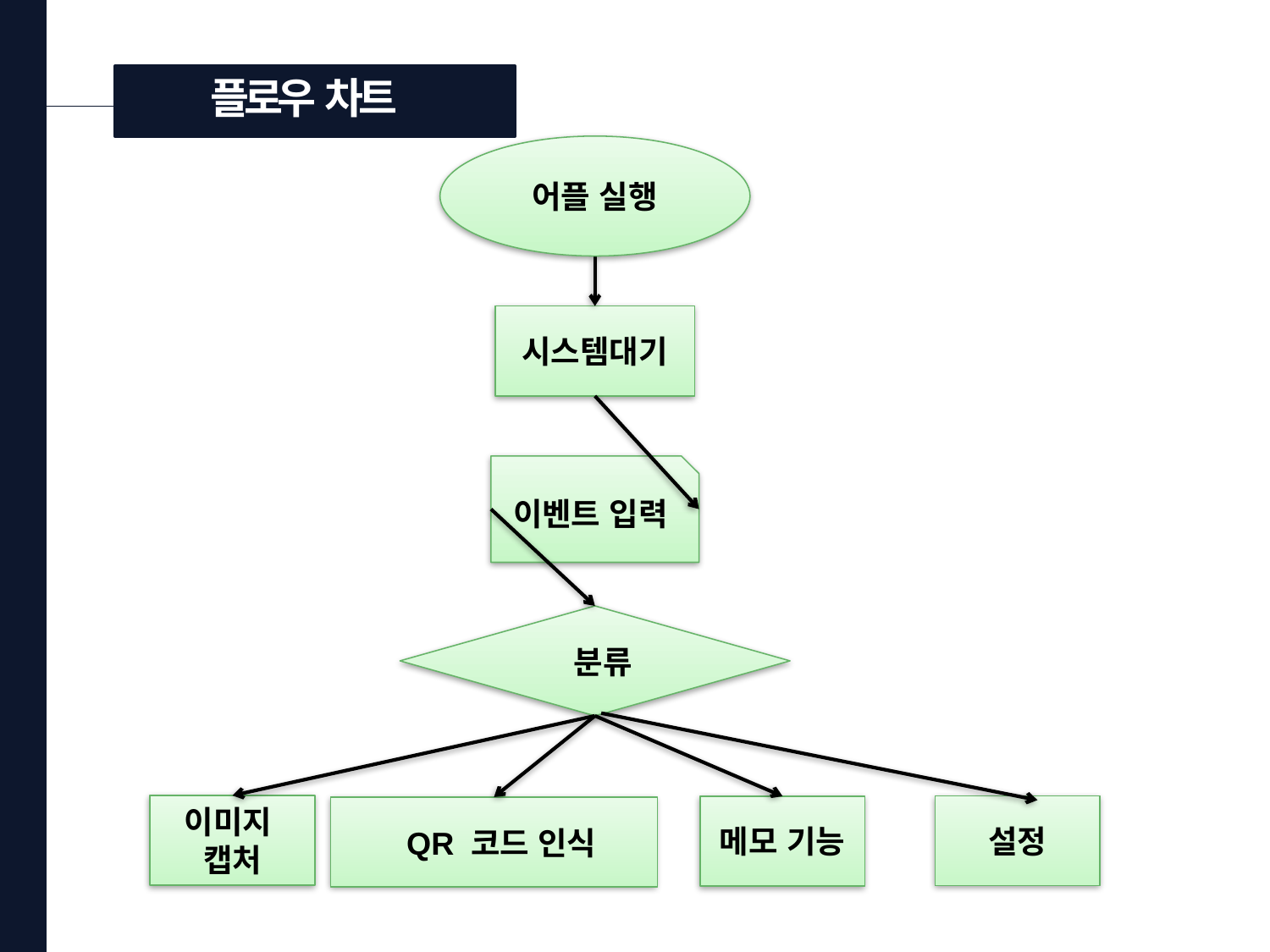

플로우  차트

어플 실행
시스템대기
이벤트 입력
 분류
이미지
캡처
설정
메모 기능
QR 코드 인식